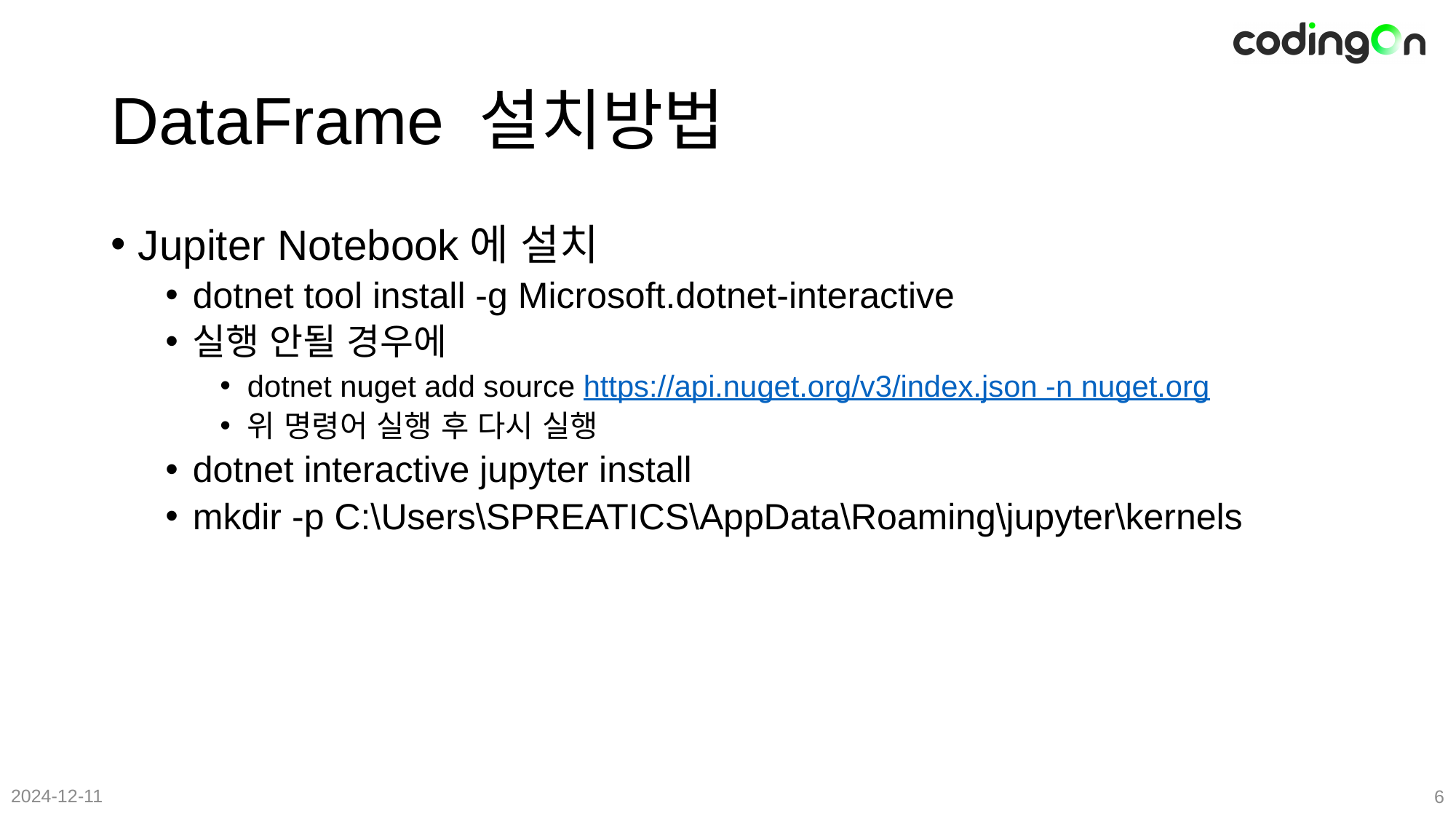

# DataFrame 설치방법
Jupiter Notebook에 설치
dotnet tool install -g Microsoft.dotnet-interactive
실행 안될 경우에
dotnet nuget add source https://api.nuget.org/v3/index.json -n nuget.org
위 명령어 실행 후 다시 실행
dotnet interactive jupyter install
mkdir -p C:\Users\SPREATICS\AppData\Roaming\jupyter\kernels
2024-12-11
6